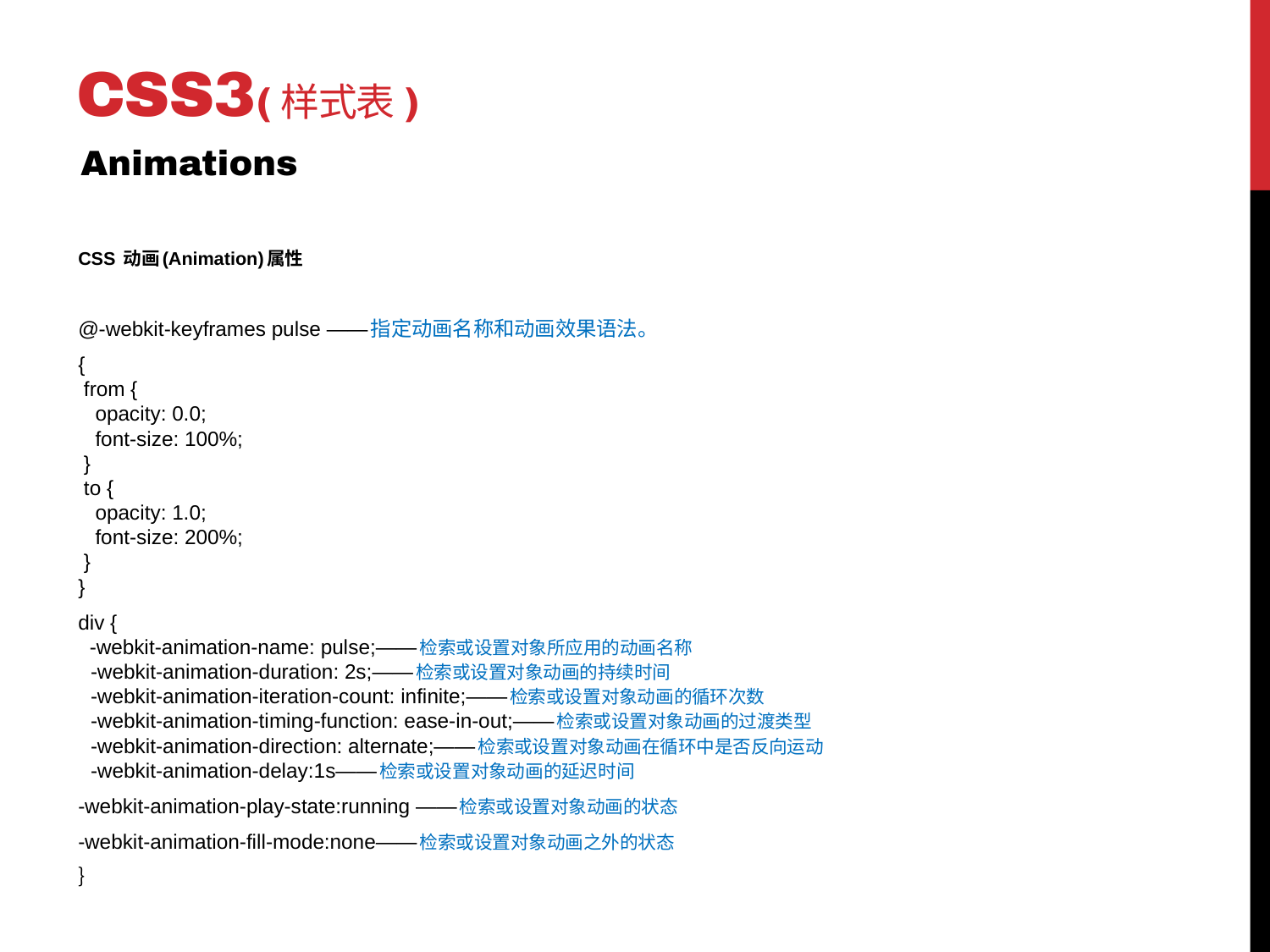

# CSS3(样式表)
Animations
CSS 动画(Animation)属性

@-webkit-keyframes pulse ——指定动画名称和动画效果语法。
{
 from {
   opacity: 0.0;
   font-size: 100%;
 }
 to {
   opacity: 1.0;
   font-size: 200%;
 }
}
div {
  -webkit-animation-name: pulse;——检索或设置对象所应用的动画名称
  -webkit-animation-duration: 2s;——检索或设置对象动画的持续时间
  -webkit-animation-iteration-count: infinite;——检索或设置对象动画的循环次数
  -webkit-animation-timing-function: ease-in-out;——检索或设置对象动画的过渡类型
  -webkit-animation-direction: alternate;——检索或设置对象动画在循环中是否反向运动
  -webkit-animation-delay:1s——检索或设置对象动画的延迟时间
-webkit-animation-play-state:running ——检索或设置对象动画的状态
-webkit-animation-fill-mode:none——检索或设置对象动画之外的状态
｝